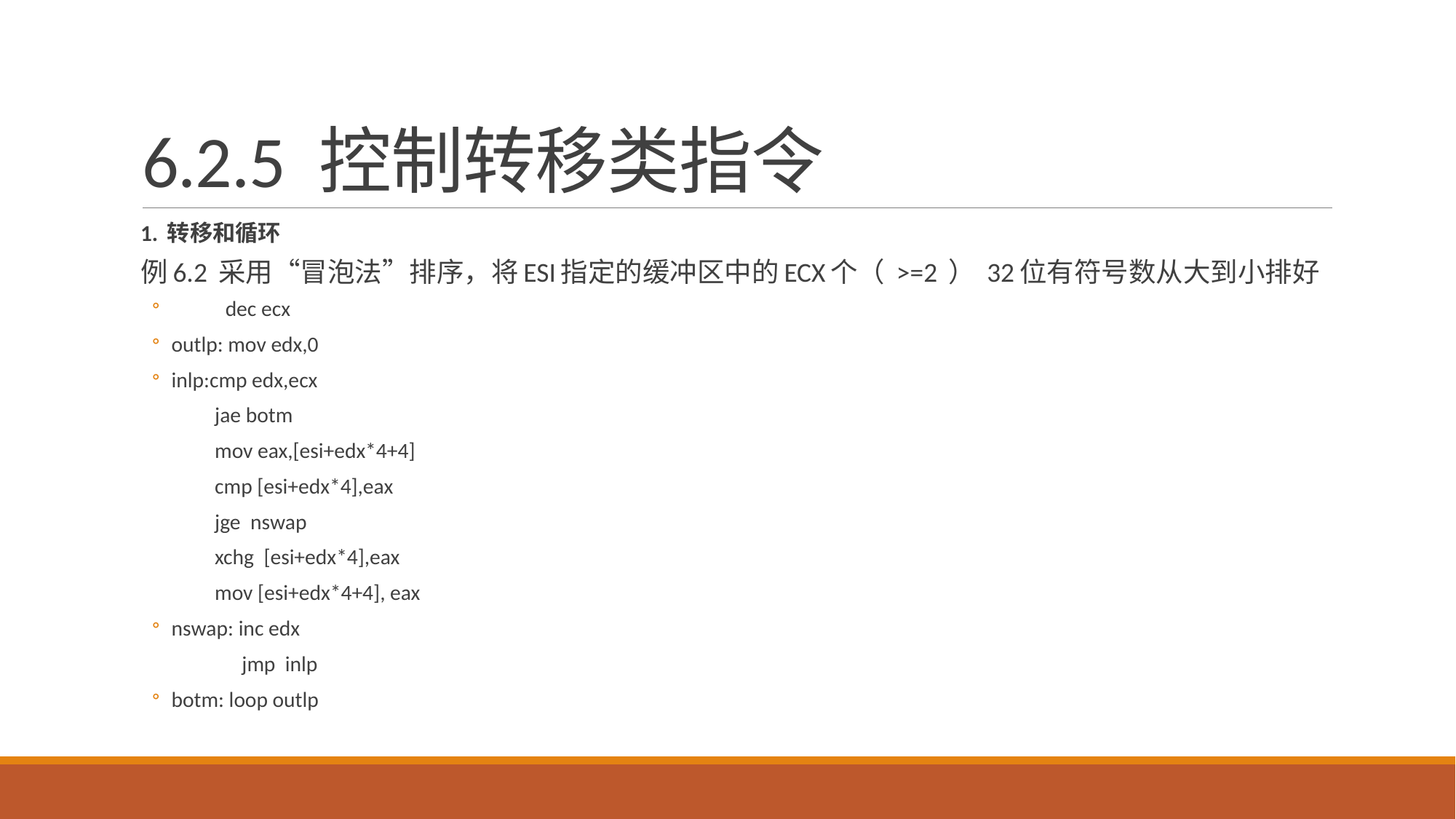

# 6.2.5 控制转移类指令
1. 转移和循环
例6.2 采用“冒泡法”排序，将ESI指定的缓冲区中的ECX个（ >=2 ） 32位有符号数从大到小排好
           dec ecx
outlp: mov edx,0
inlp:cmp edx,ecx
 jae botm
 mov eax,[esi+edx*4+4]
 cmp [esi+edx*4],eax
 jge  nswap
 xchg  [esi+edx*4],eax
 mov [esi+edx*4+4], eax
nswap: inc edx
     jmp  inlp
botm: loop outlp